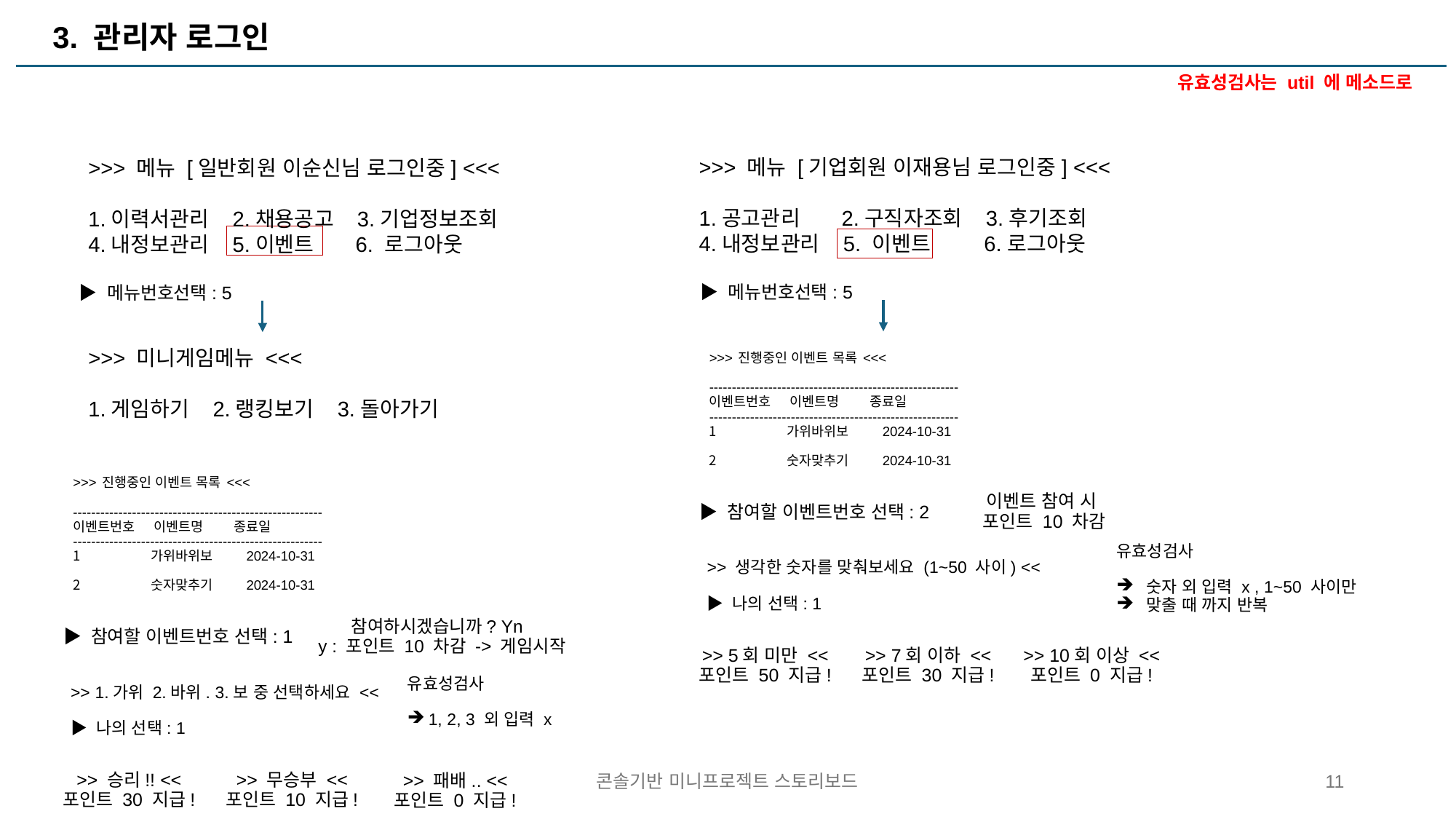

3. 관리자 로그인
유효성검사는 util 에 메소드로
>>> 메뉴 [기업회원 이재용님 로그인중] <<<
1.공고관리      2.구직자조회   3.후기조회
4.내정보관리   5. 이벤트        6.로그아웃
>>> 메뉴 [일반회원 이순신님 로그인중] <<<
1.이력서관리   2.채용공고   3.기업정보조회
4.내정보관리   5.이벤트      6. 로그아웃

▶ 메뉴번호선택: 5
▶ 메뉴번호선택: 5
>>> 미니게임메뉴 <<<
1.게임하기   2.랭킹보기   3.돌아가기
>>> 진행중인 이벤트 목록 <<<
-------------------------------------------------------
이벤트번호     이벤트명        종료일
-------------------------------------------------------
           가위바위보	    2024-10-31

           숫자맞추기	    2024-10-31
>>> 진행중인 이벤트 목록 <<<
-------------------------------------------------------
이벤트번호     이벤트명        종료일
-------------------------------------------------------
           가위바위보	    2024-10-31

           숫자맞추기	    2024-10-31
이벤트 참여 시
포인트 10 차감
▶ 참여할 이벤트번호 선택: 2

유효성검사

 숫자 외 입력 x , 1~50 사이만
 맞출 때 까지 반복
>> 생각한 숫자를 맞춰보세요 (1~50 사이) <<

▶ 나의 선택: 1
참여하시겠습니까? Yn
 y : 포인트 10 차감 -> 게임시작
▶ 참여할 이벤트번호 선택: 1
>> 5회 미만 <<
포인트 50 지급!
>> 7회 이하 <<
포인트 30 지급!

유효성검사

1, 2, 3 외 입력 x

>> 10회 이상 <<
포인트 0 지급!
>> 1.가위 2.바위. 3.보 중 선택하세요 <<

▶ 나의 선택: 1
콘솔기반 미니프로젝트 스토리보드
11
>> 승리!! <<
포인트 30 지급!
>> 무승부 <<
포인트 10 지급!
>> 패배.. <<
포인트 0 지급!